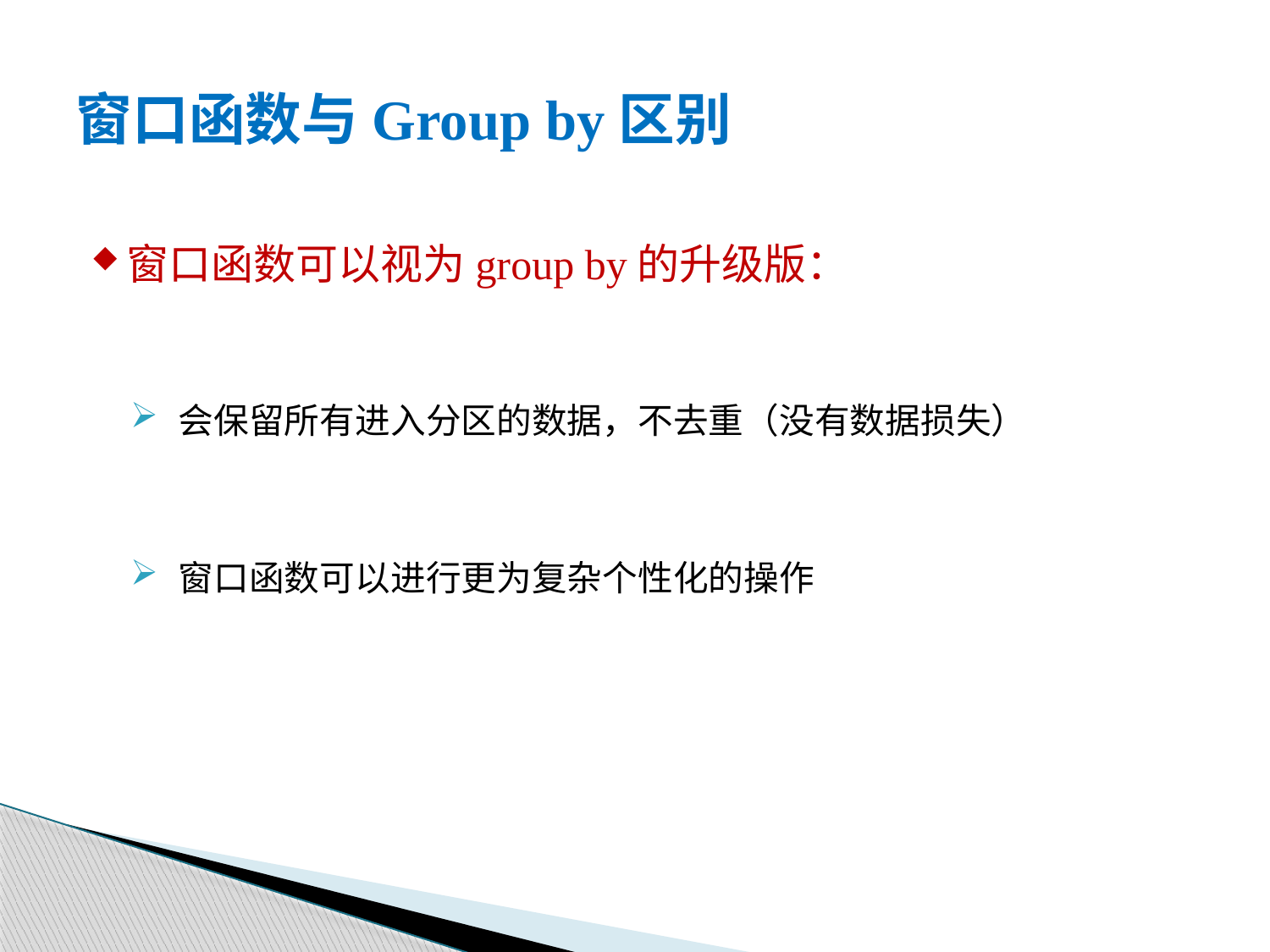

# 窗口函数与Group by区别
窗口函数可以视为group by的升级版：

会保留所有进入分区的数据，不去重（没有数据损失）

窗口函数可以进行更为复杂个性化的操作